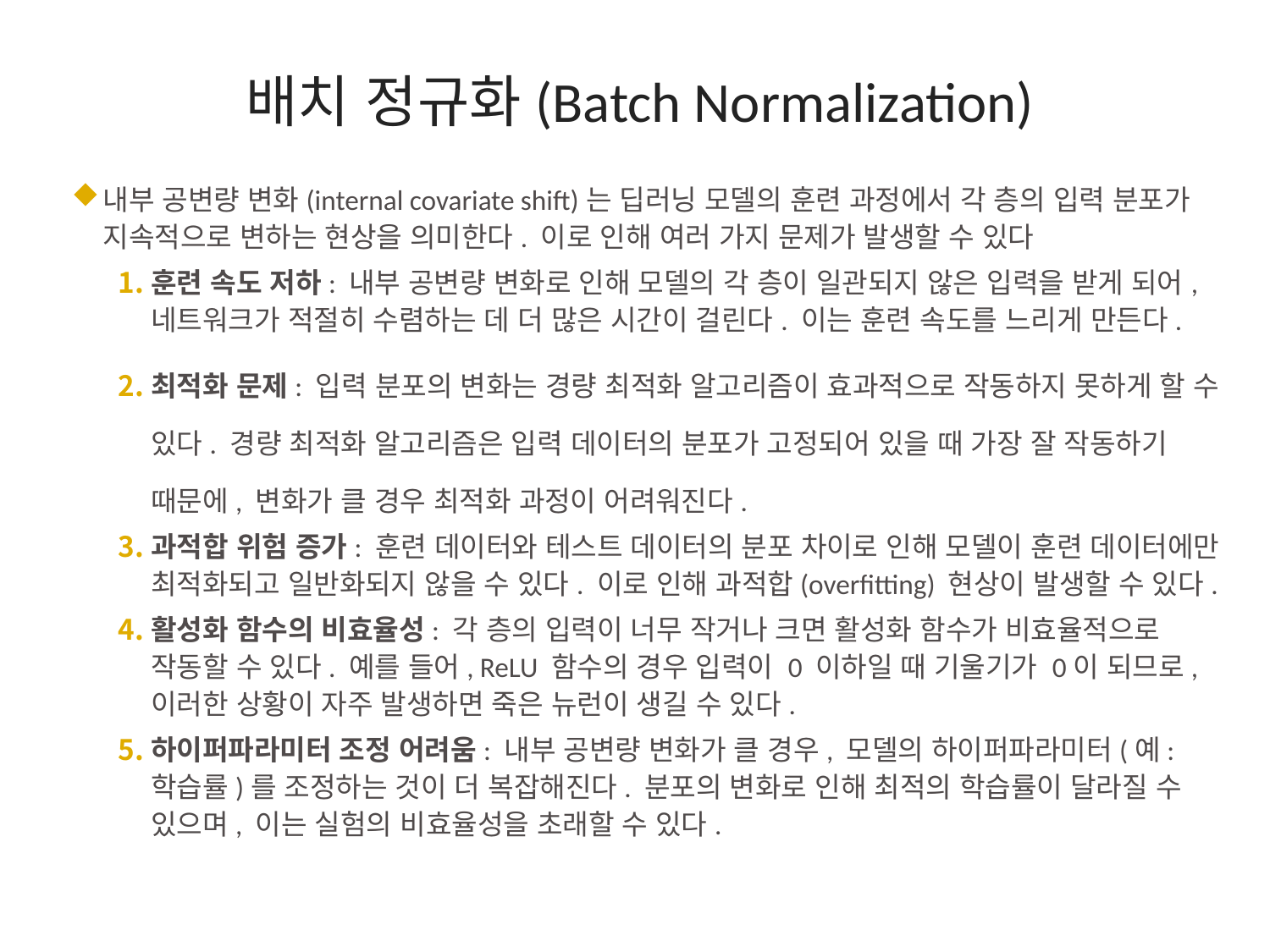

# 배치 정규화(Batch Normalization)
내부 공변량 변화(internal covariate shift)는 딥러닝 모델의 훈련 과정에서 각 층의 입력 분포가 지속적으로 변하는 현상을 의미한다. 이로 인해 여러 가지 문제가 발생할 수 있다
훈련 속도 저하: 내부 공변량 변화로 인해 모델의 각 층이 일관되지 않은 입력을 받게 되어, 네트워크가 적절히 수렴하는 데 더 많은 시간이 걸린다. 이는 훈련 속도를 느리게 만든다.
최적화 문제: 입력 분포의 변화는 경량 최적화 알고리즘이 효과적으로 작동하지 못하게 할 수 있다. 경량 최적화 알고리즘은 입력 데이터의 분포가 고정되어 있을 때 가장 잘 작동하기 때문에, 변화가 클 경우 최적화 과정이 어려워진다.
과적합 위험 증가: 훈련 데이터와 테스트 데이터의 분포 차이로 인해 모델이 훈련 데이터에만 최적화되고 일반화되지 않을 수 있다. 이로 인해 과적합(overfitting) 현상이 발생할 수 있다.
활성화 함수의 비효율성: 각 층의 입력이 너무 작거나 크면 활성화 함수가 비효율적으로 작동할 수 있다. 예를 들어, ReLU 함수의 경우 입력이 0 이하일 때 기울기가 0이 되므로, 이러한 상황이 자주 발생하면 죽은 뉴런이 생길 수 있다.
하이퍼파라미터 조정 어려움: 내부 공변량 변화가 클 경우, 모델의 하이퍼파라미터(예: 학습률)를 조정하는 것이 더 복잡해진다. 분포의 변화로 인해 최적의 학습률이 달라질 수 있으며, 이는 실험의 비효율성을 초래할 수 있다.